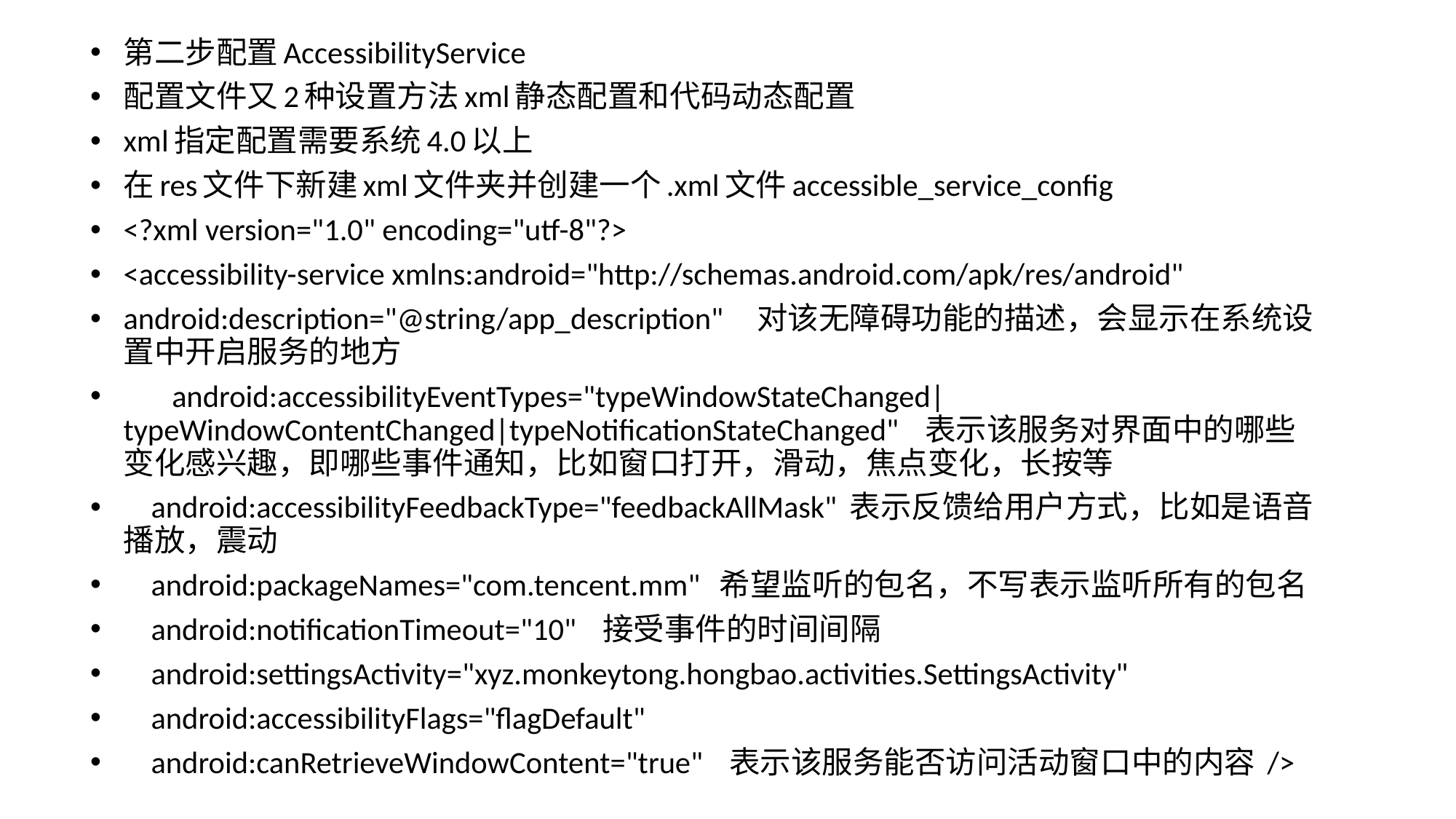

第二步配置AccessibilityService
配置文件又2种设置方法xml静态配置和代码动态配置
xml指定配置需要系统4.0以上
在res文件下新建xml文件夹并创建一个.xml文件accessible_service_config
<?xml version="1.0" encoding="utf-8"?>
<accessibility-service xmlns:android="http://schemas.android.com/apk/res/android"
android:description="@string/app_description"    对该无障碍功能的描述，会显示在系统设置中开启服务的地方
       android:accessibilityEventTypes="typeWindowStateChanged|typeWindowContentChanged|typeNotificationStateChanged"   表示该服务对界面中的哪些变化感兴趣，即哪些事件通知，比如窗口打开，滑动，焦点变化，长按等
    android:accessibilityFeedbackType="feedbackAllMask" 表示反馈给用户方式，比如是语音播放，震动
    android:packageNames="com.tencent.mm"  希望监听的包名，不写表示监听所有的包名
    android:notificationTimeout="10"   接受事件的时间间隔
    android:settingsActivity="xyz.monkeytong.hongbao.activities.SettingsActivity"
    android:accessibilityFlags="flagDefault"
    android:canRetrieveWindowContent="true"   表示该服务能否访问活动窗口中的内容 />